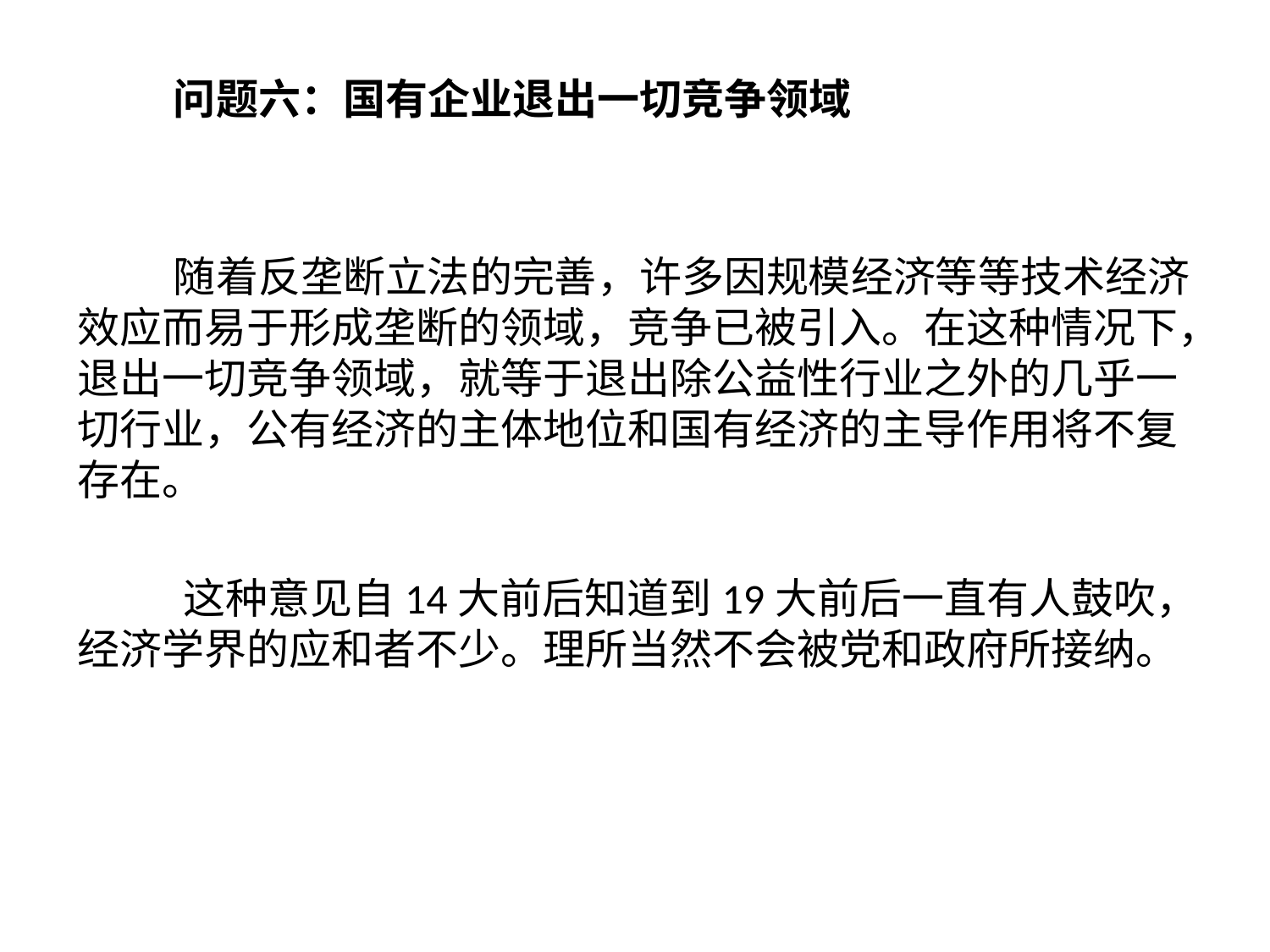

#
         问题六：国有企业退出一切竞争领域

         随着反垄断立法的完善，许多因规模经济等等技术经济效应而易于形成垄断的领域，竞争已被引入。在这种情况下，退出一切竞争领域，就等于退出除公益性行业之外的几乎一切行业，公有经济的主体地位和国有经济的主导作用将不复存在。

          这种意见自14大前后知道到19大前后一直有人鼓吹，经济学界的应和者不少。理所当然不会被党和政府所接纳。